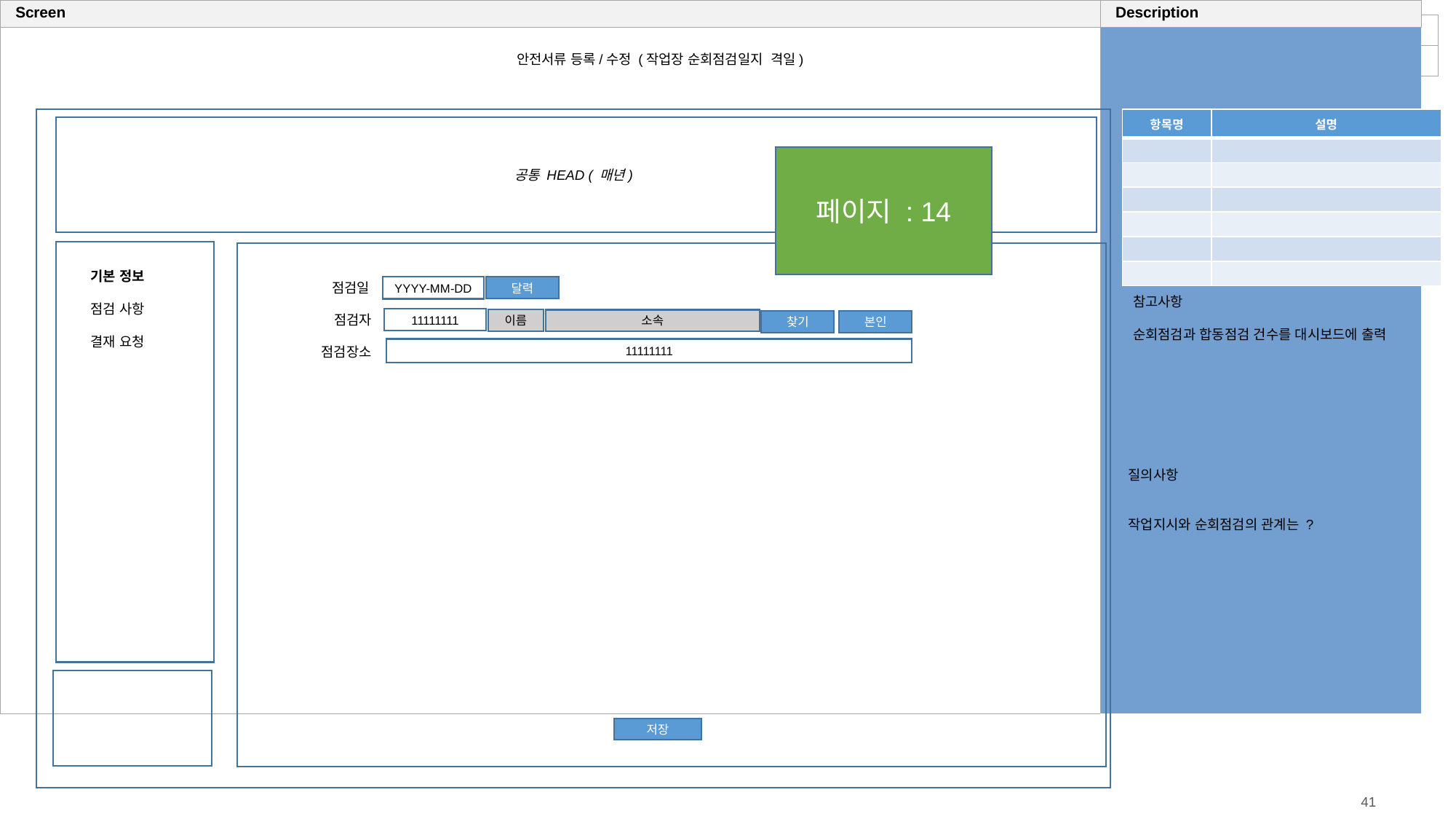

안전서류 등록/수정 (작업장 순회점검일지  격일)

| 항목명 | 설명 |
| --- | --- |
|  |  |
|  |  |
|  |  |
|  |  |
|  |  |
|  |  |

페이지 : 14
공통 HEAD ( 매년)

기본 정보

점검 사항

결재 요청
YYYY-MM-DD
점검일
달력
참고사항

순회점검과 합동점검 건수를 대시보드에 출력
11111111
점검자
이름
소속
찾기
본인
11111111
점검장소
질의사항

작업지시와 순회점검의 관계는 ?

저장